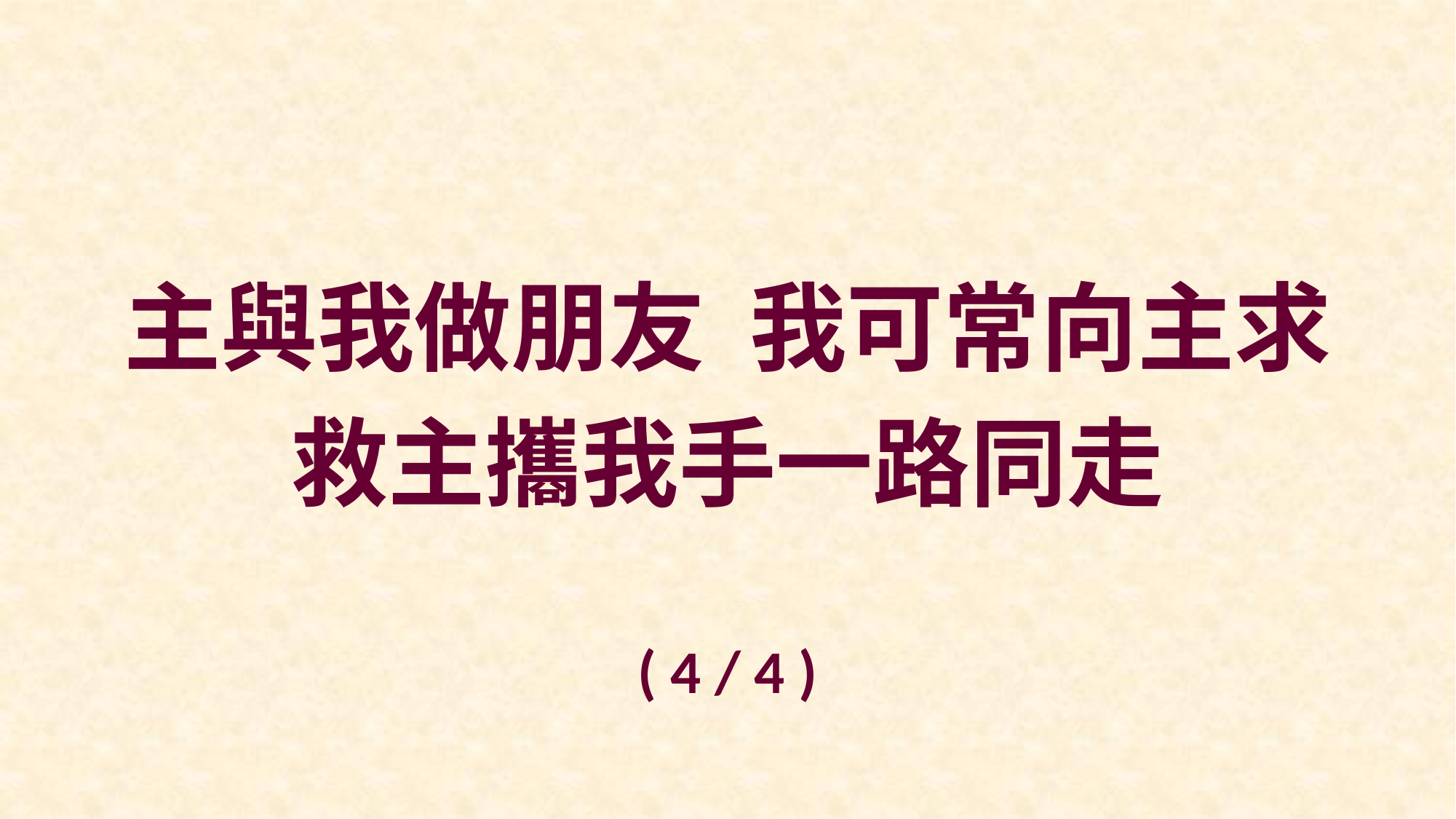

主與我做朋友  我可常向主求
救主攜我手一路同走
( 4 / 4 )